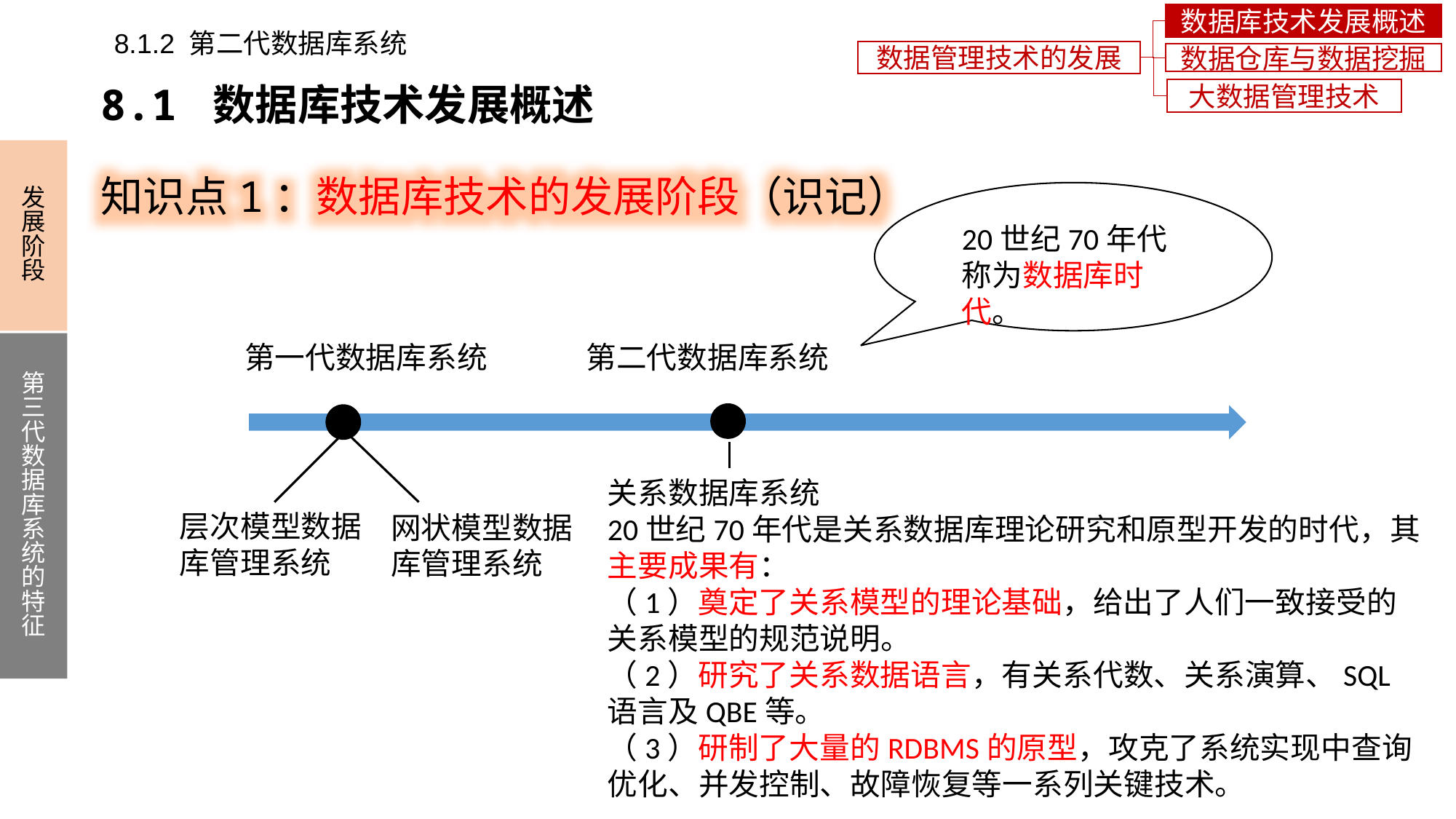

数据库技术发展概述
8.1.2 第二代数据库系统
数据管理技术的发展
数据仓库与数据挖掘
8.1 数据库技术发展概述
大数据管理技术
知识点1：数据库技术的发展阶段（识记）
发展阶段
第三代数据库系统的特征

20世纪70年代称为数据库时代。
第一代数据库系统
第二代数据库系统

关系数据库系统
20世纪70年代是关系数据库理论研究和原型开发的时代，其主要成果有：
（1）奠定了关系模型的理论基础，给出了人们一致接受的关系模型的规范说明。
（2）研究了关系数据语言，有关系代数、关系演算、SQL语言及QBE等。
（3）研制了大量的RDBMS的原型，攻克了系统实现中查询优化、并发控制、故障恢复等一系列关键技术。
层次模型数据库管理系统
网状模型数据库管理系统